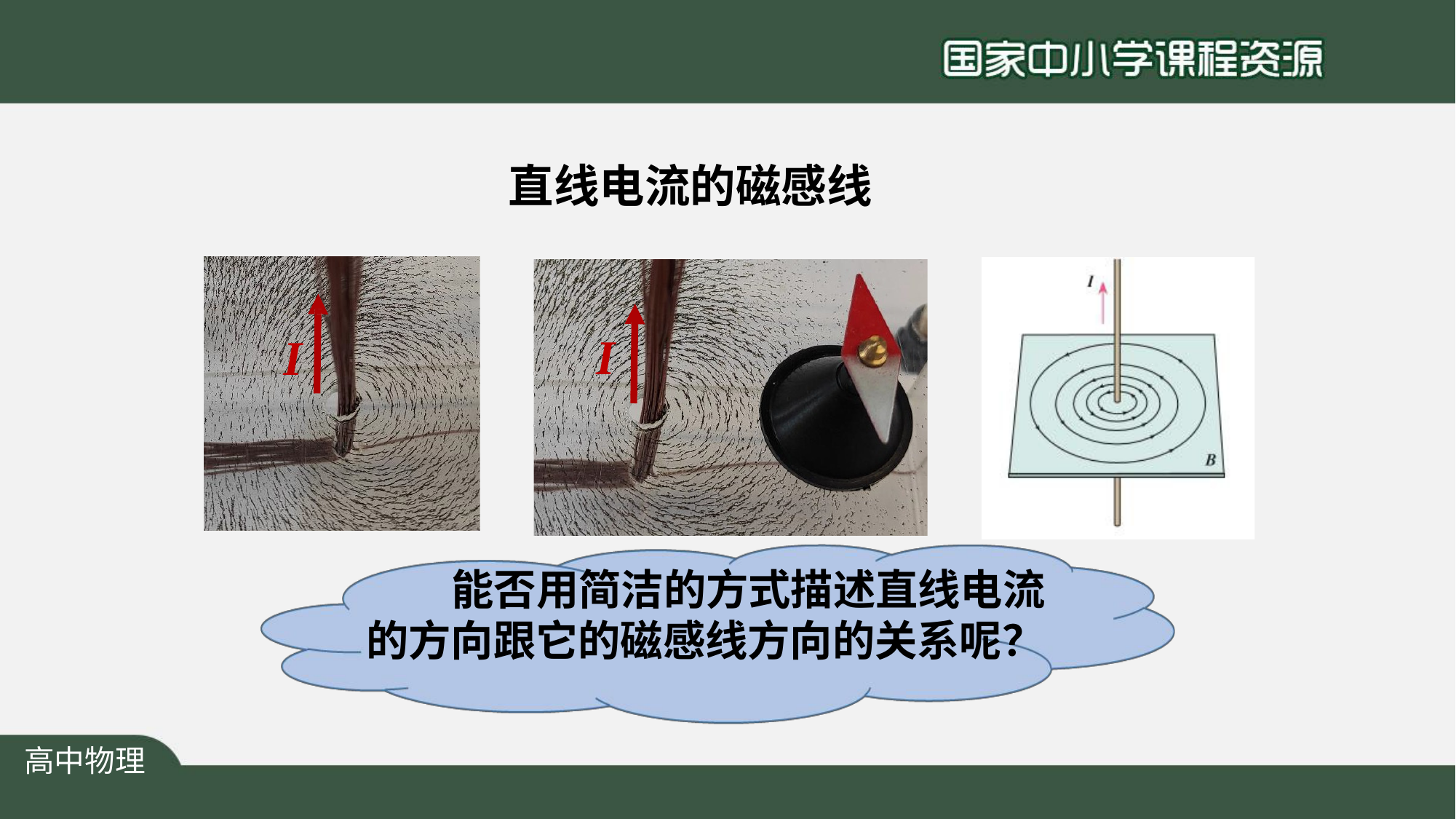

# 直线电流的磁感线

I
I

能否用简洁的方式描述直线电流 的方向跟它的磁感线方向的关系呢？
高中物理